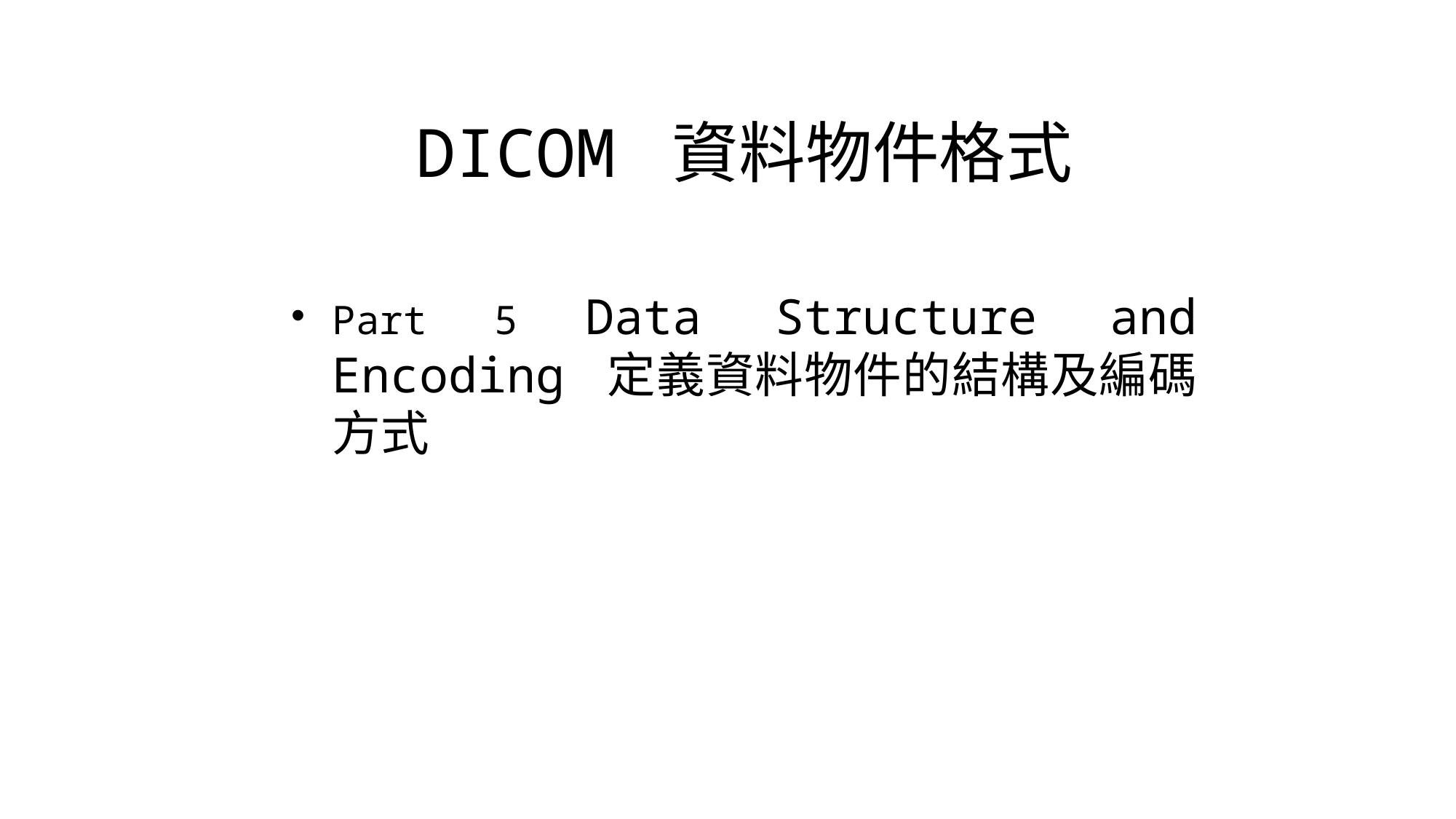

# DICOM 資料物件格式
Part 5 Data Structure and Encoding 定義資料物件的結構及編碼方式